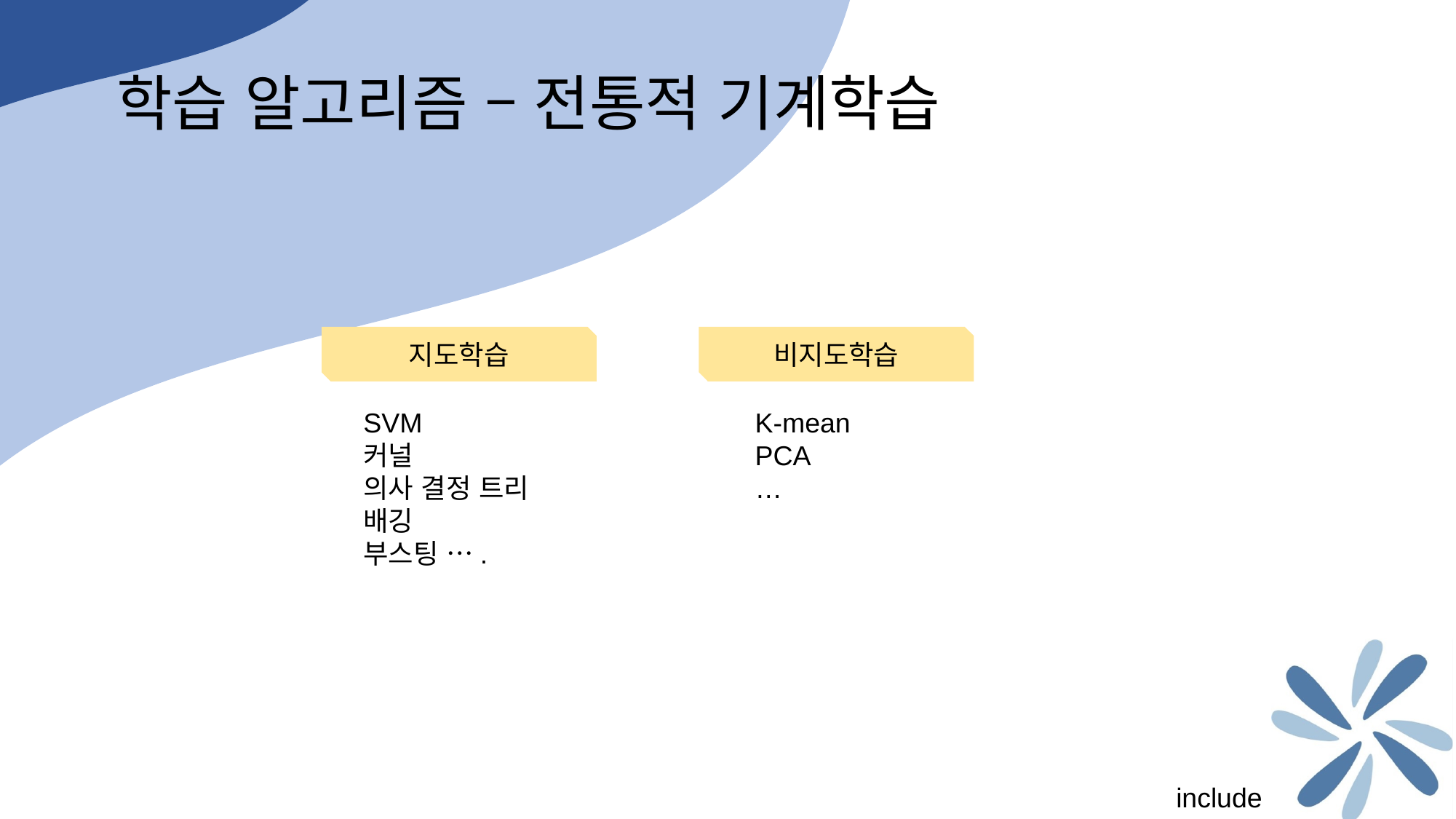

학습 알고리즘 – 전통적 기계학습
지도학습
비지도학습
SVM
커널
의사 결정 트리
배깅
부스팅 ….
K-mean
PCA
…